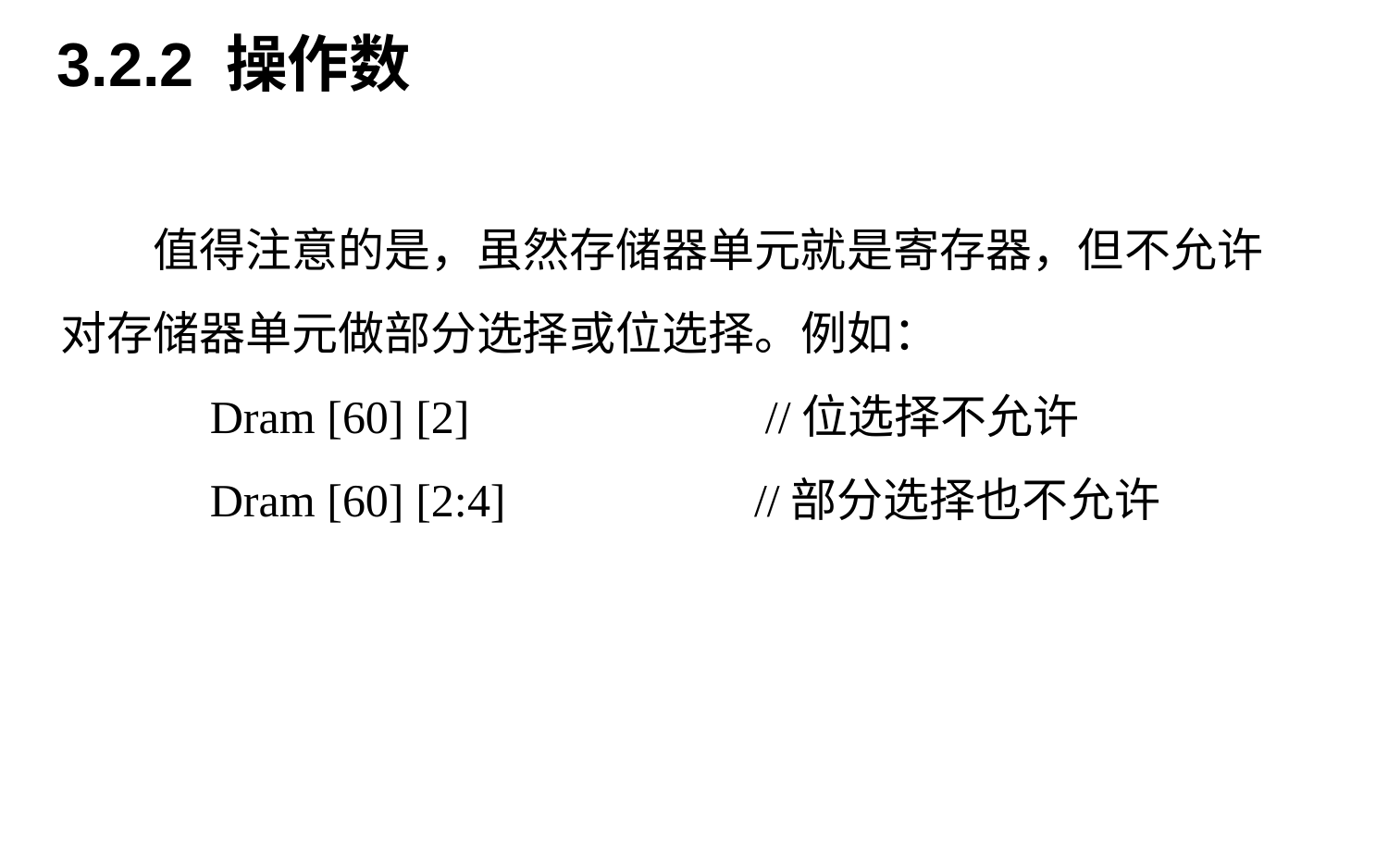

3.2.2 操作数
# 值得注意的是，虽然存储器单元就是寄存器，但不允许对存储器单元做部分选择或位选择。例如： 　　　Dram [60] [2]    	　　　//位选择不允许 　　　Dram [60] [2:4] 		//部分选择也不允许